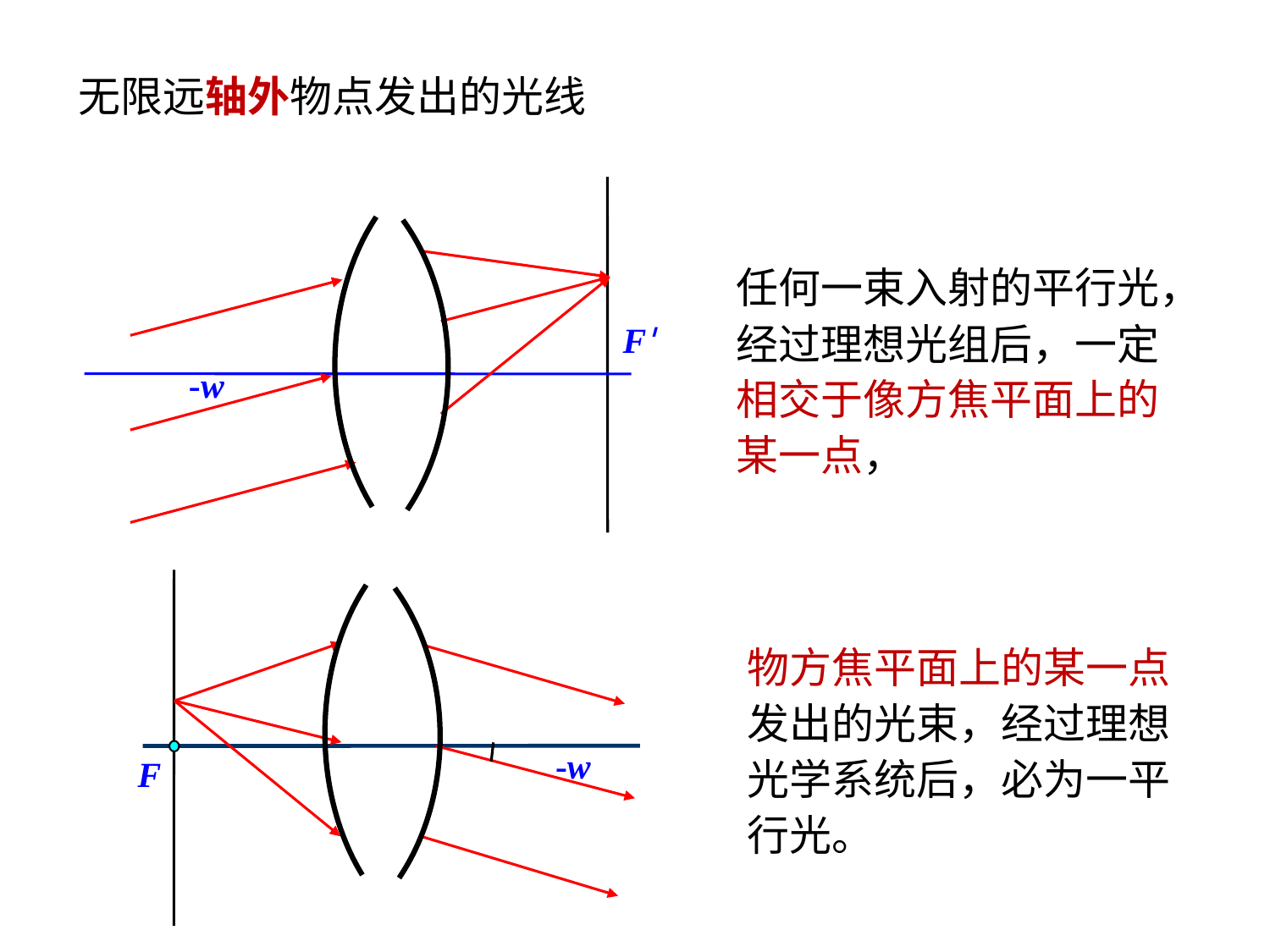

无限远轴外物点发出的光线

F'
-w

任何一束入射的平行光，经过理想光组后，一定相交于像方焦平面上的某一点，

物方焦平面上的某一点发出的光束，经过理想光学系统后，必为一平行光。

-w

F